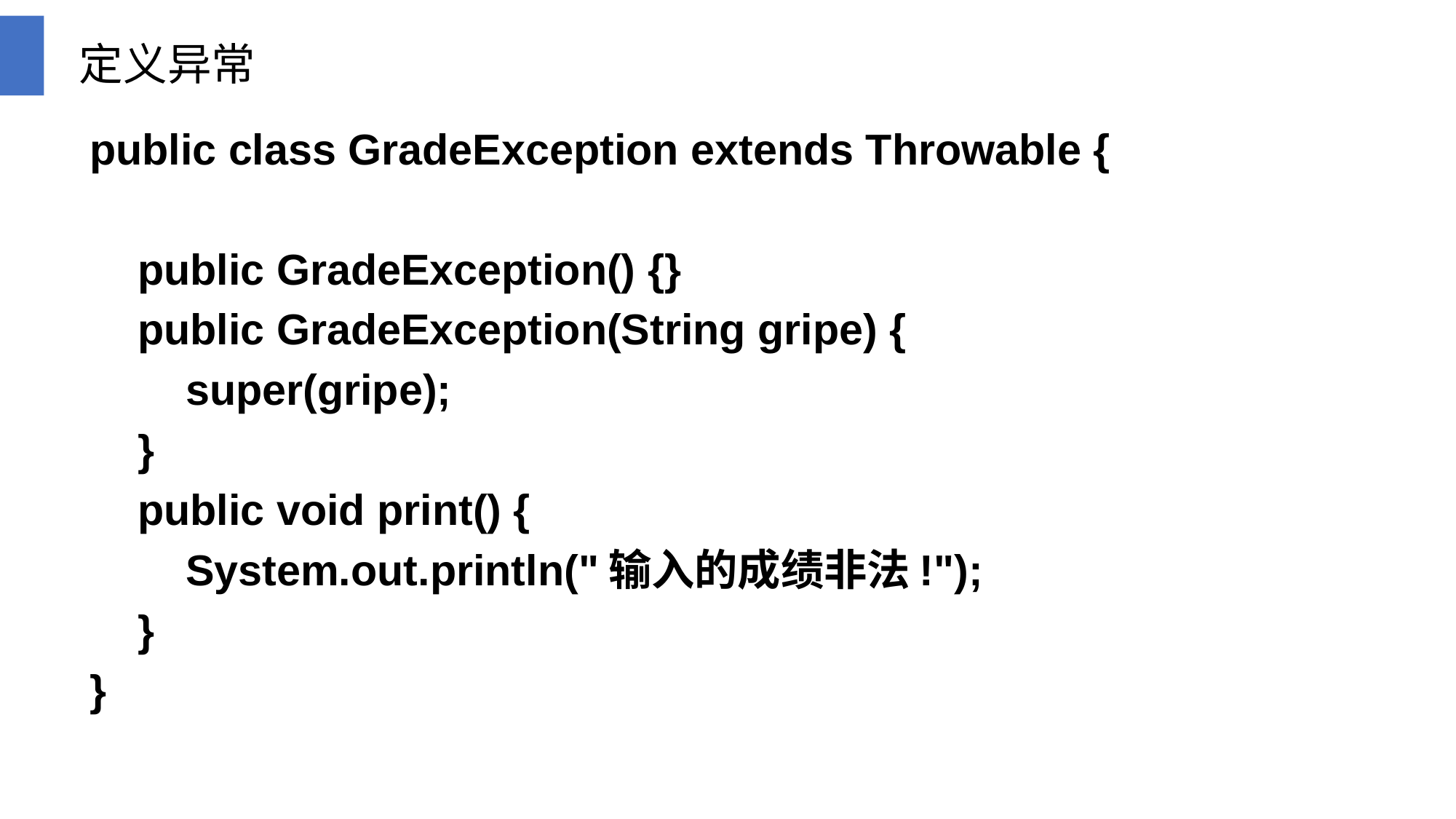

# 定义异常
public class GradeException extends Throwable {

    public GradeException() {}
    public GradeException(String gripe) {
        super(gripe);
    }
    public void print() {
        System.out.println("输入的成绩非法!");
    }
}